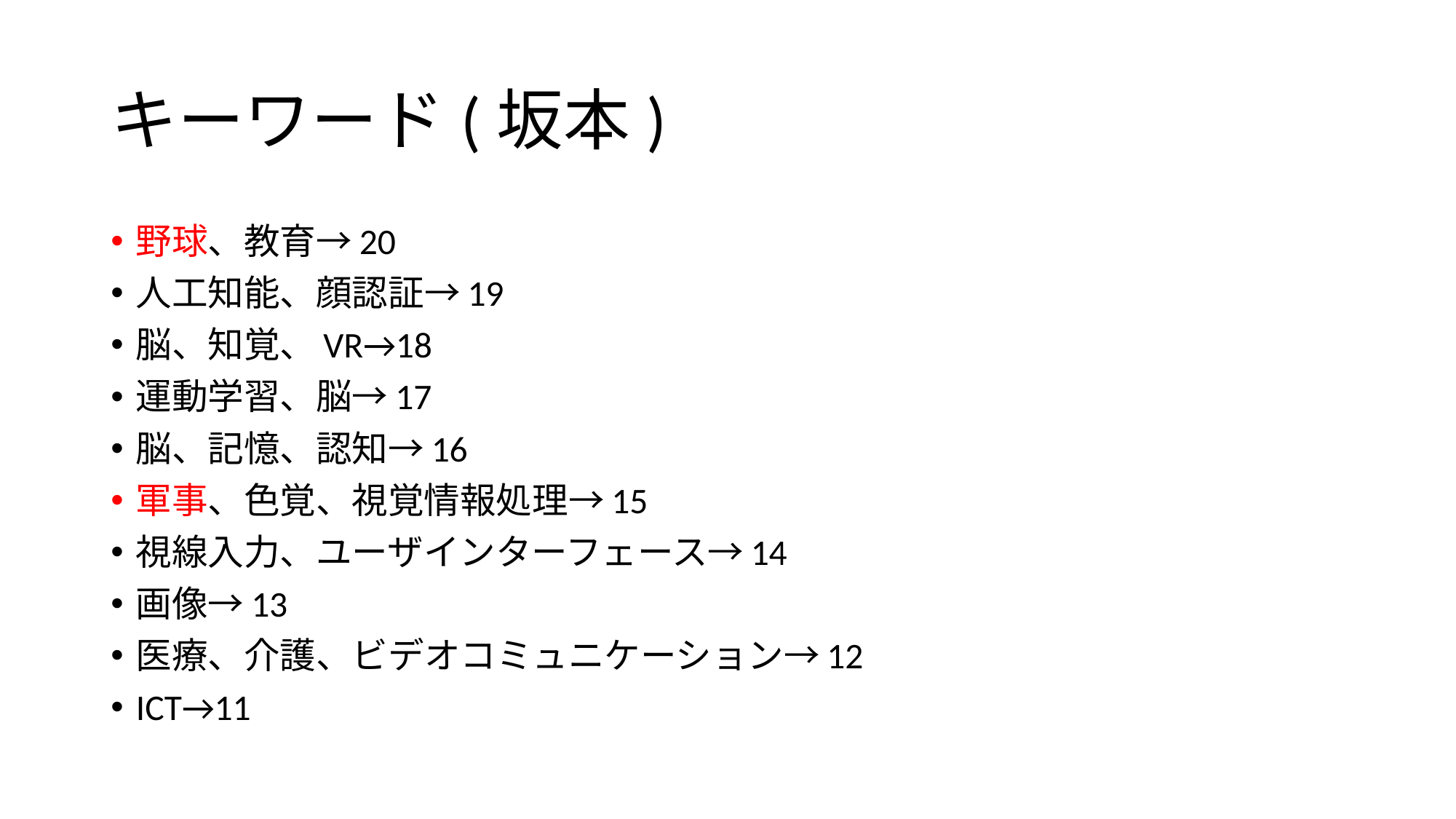

# キーワード(坂本)
野球、教育→20
人工知能、顔認証→19
脳、知覚、VR→18
運動学習、脳→17
脳、記憶、認知→16
軍事、色覚、視覚情報処理→15
視線入力、ユーザインターフェース→14
画像→13
医療、介護、ビデオコミュニケーション→12
ICT→11